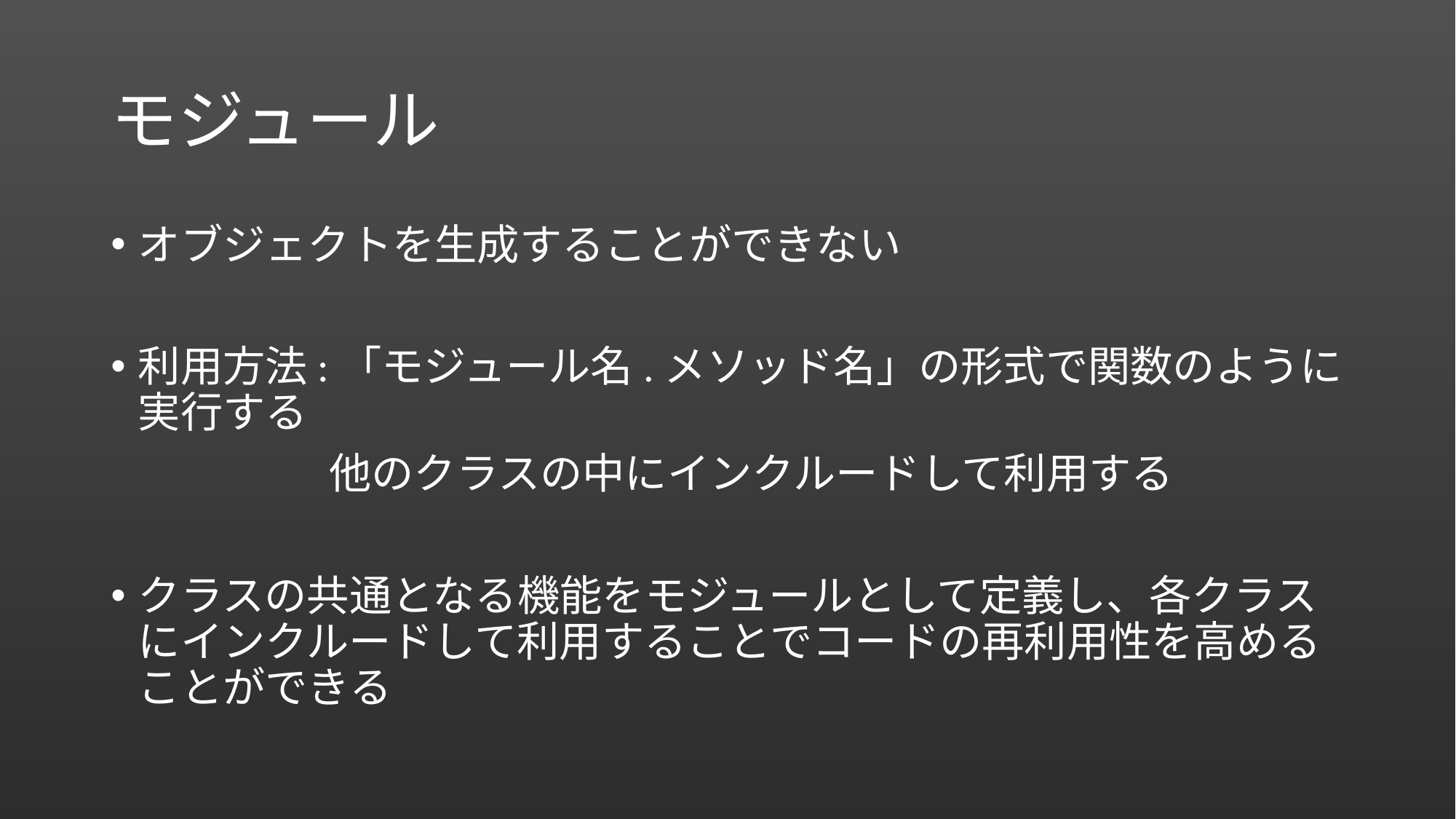

# モジュール
オブジェクトを生成することができない

利用方法:「モジュール名.メソッド名」の形式で関数のように実行する
		他のクラスの中にインクルードして利用する

クラスの共通となる機能をモジュールとして定義し、各クラスにインクルードして利用することでコードの再利用性を高めることができる